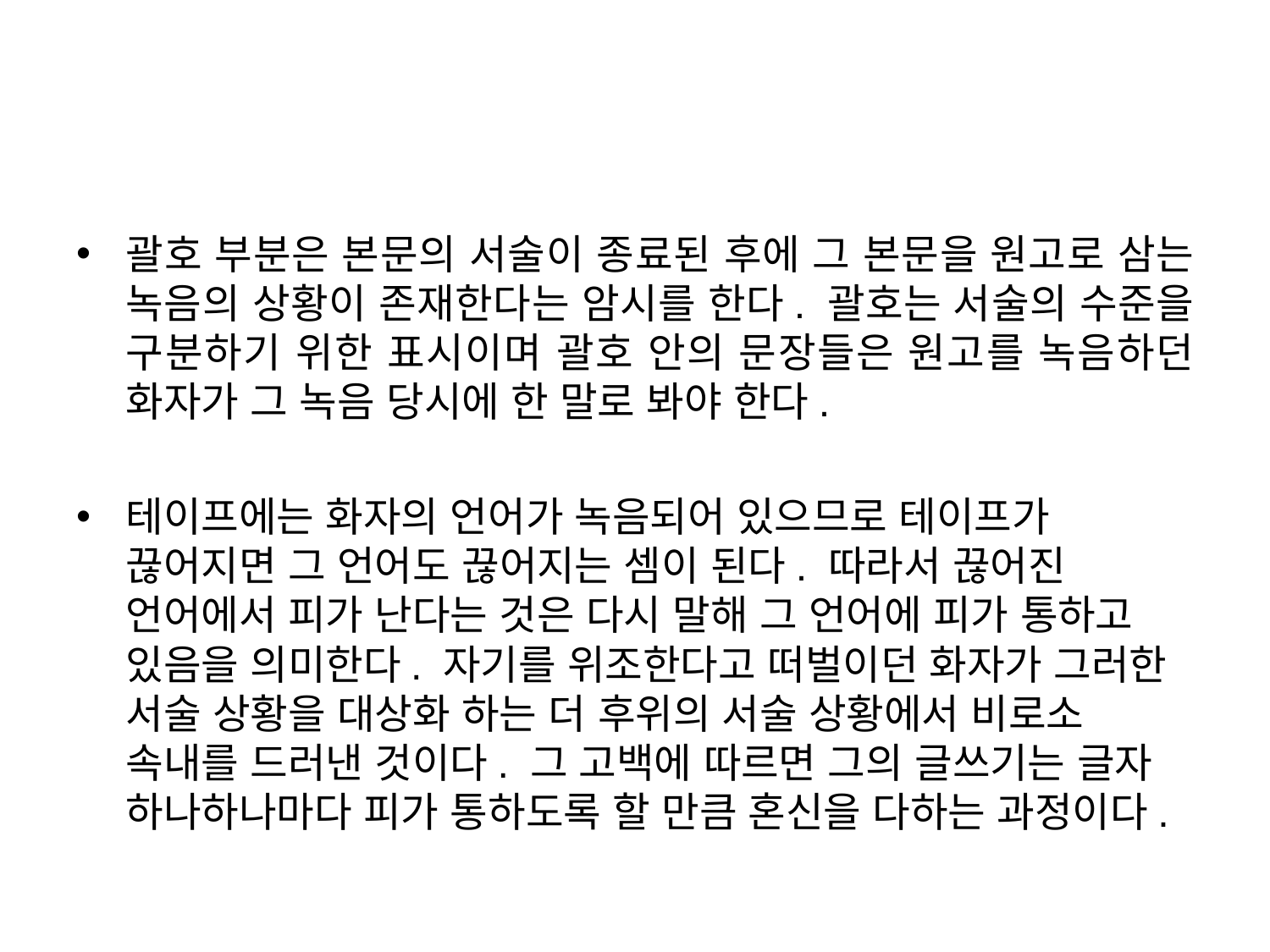

괄호 부분은 본문의 서술이 종료된 후에 그 본문을 원고로 삼는 녹음의 상황이 존재한다는 암시를 한다. 괄호는 서술의 수준을 구분하기 위한 표시이며 괄호 안의 문장들은 원고를 녹음하던 화자가 그 녹음 당시에 한 말로 봐야 한다.

테이프에는 화자의 언어가 녹음되어 있으므로 테이프가 끊어지면 그 언어도 끊어지는 셈이 된다. 따라서 끊어진 언어에서 피가 난다는 것은 다시 말해 그 언어에 피가 통하고 있음을 의미한다. 자기를 위조한다고 떠벌이던 화자가 그러한 서술 상황을 대상화 하는 더 후위의 서술 상황에서 비로소 속내를 드러낸 것이다. 그 고백에 따르면 그의 글쓰기는 글자 하나하나마다 피가 통하도록 할 만큼 혼신을 다하는 과정이다.